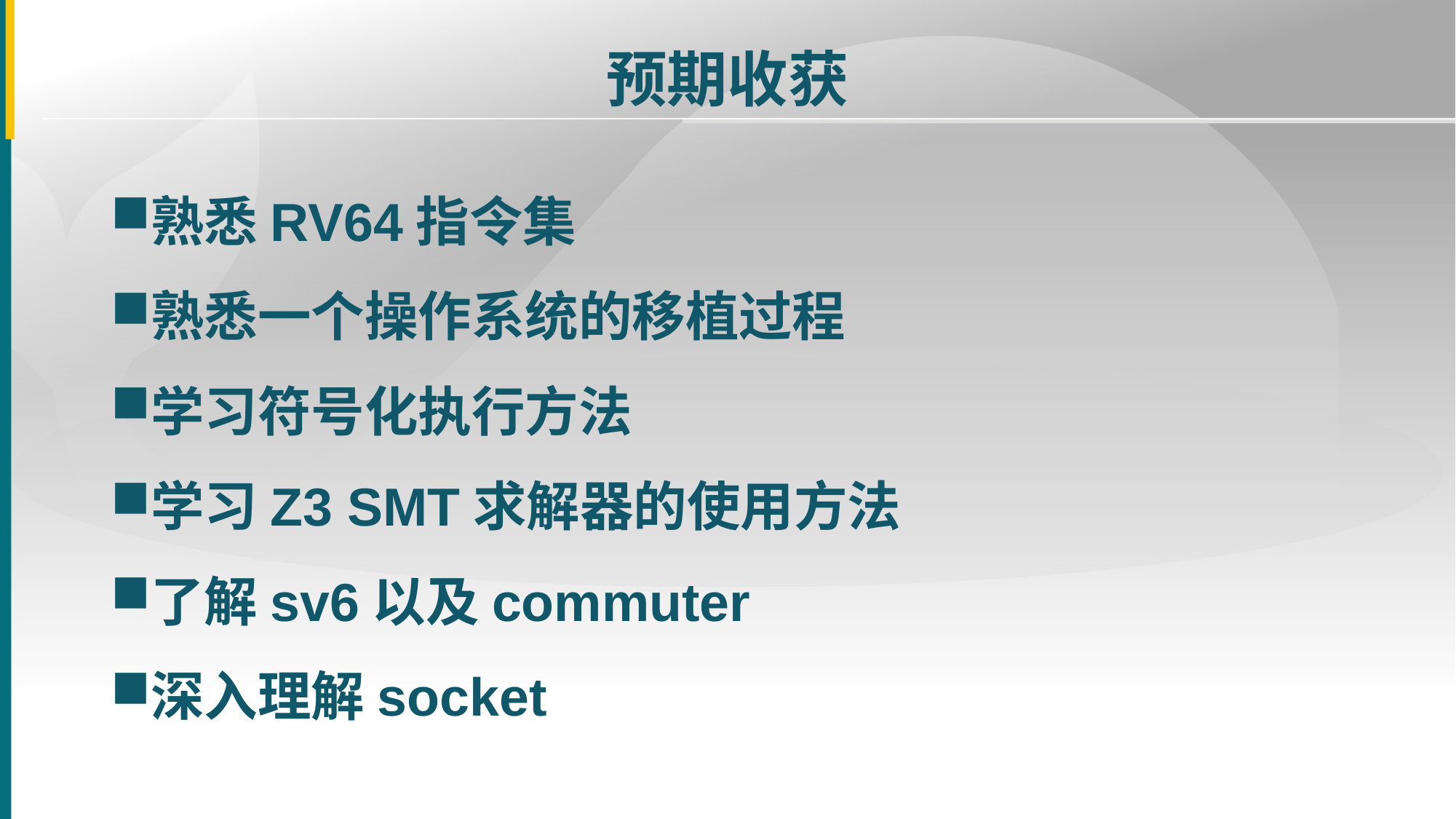

# 预期收获
熟悉RV64指令集
熟悉一个操作系统的移植过程
学习符号化执行方法
学习Z3 SMT求解器的使用方法
了解sv6以及commuter
深入理解socket